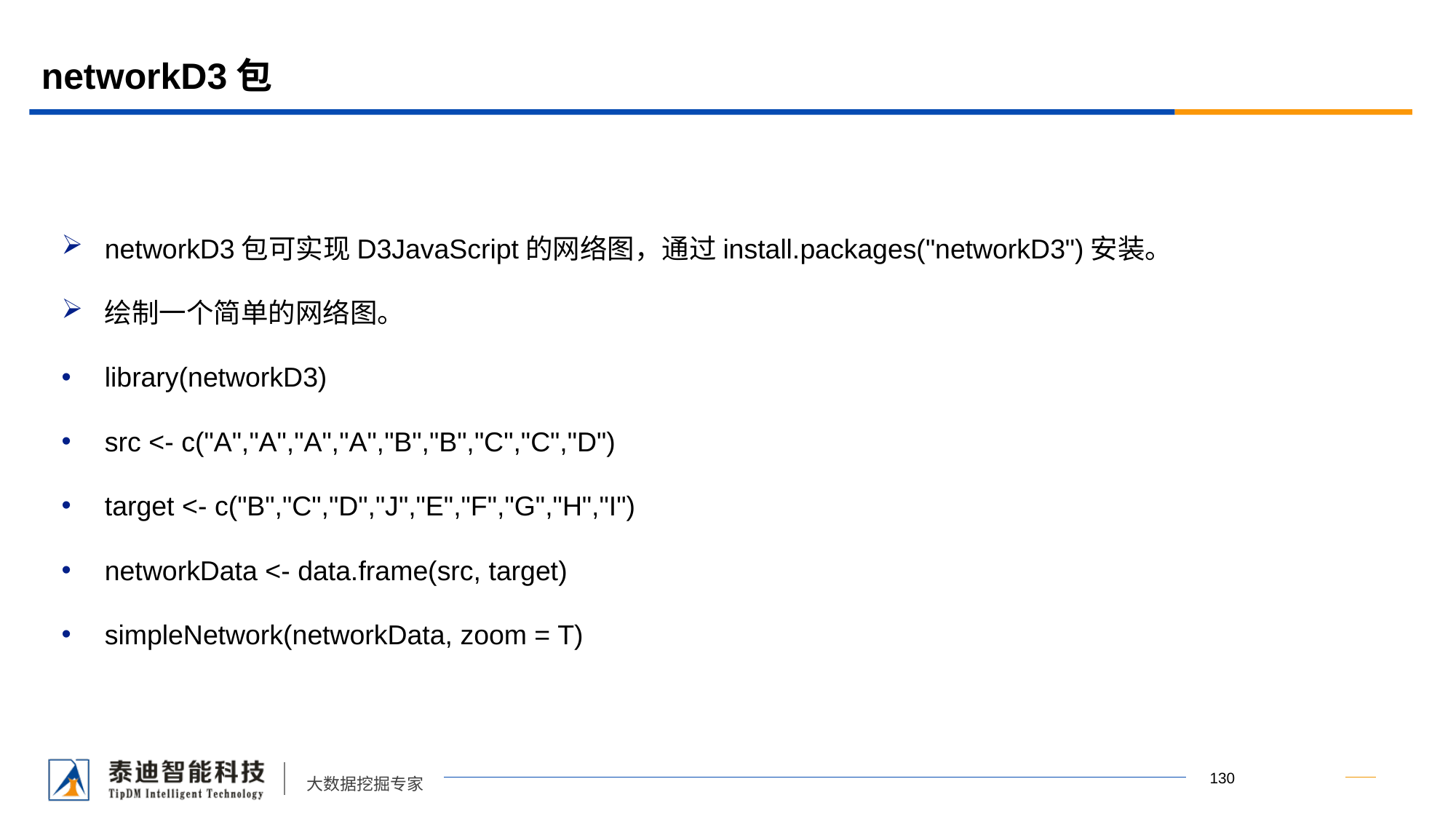

# networkD3包

networkD3包可实现D3JavaScript的网络图，通过install.packages("networkD3")安装。
绘制一个简单的网络图。
library(networkD3)
src <- c("A","A","A","A","B","B","C","C","D")
target <- c("B","C","D","J","E","F","G","H","I")
networkData <- data.frame(src, target)
simpleNetwork(networkData, zoom = T)